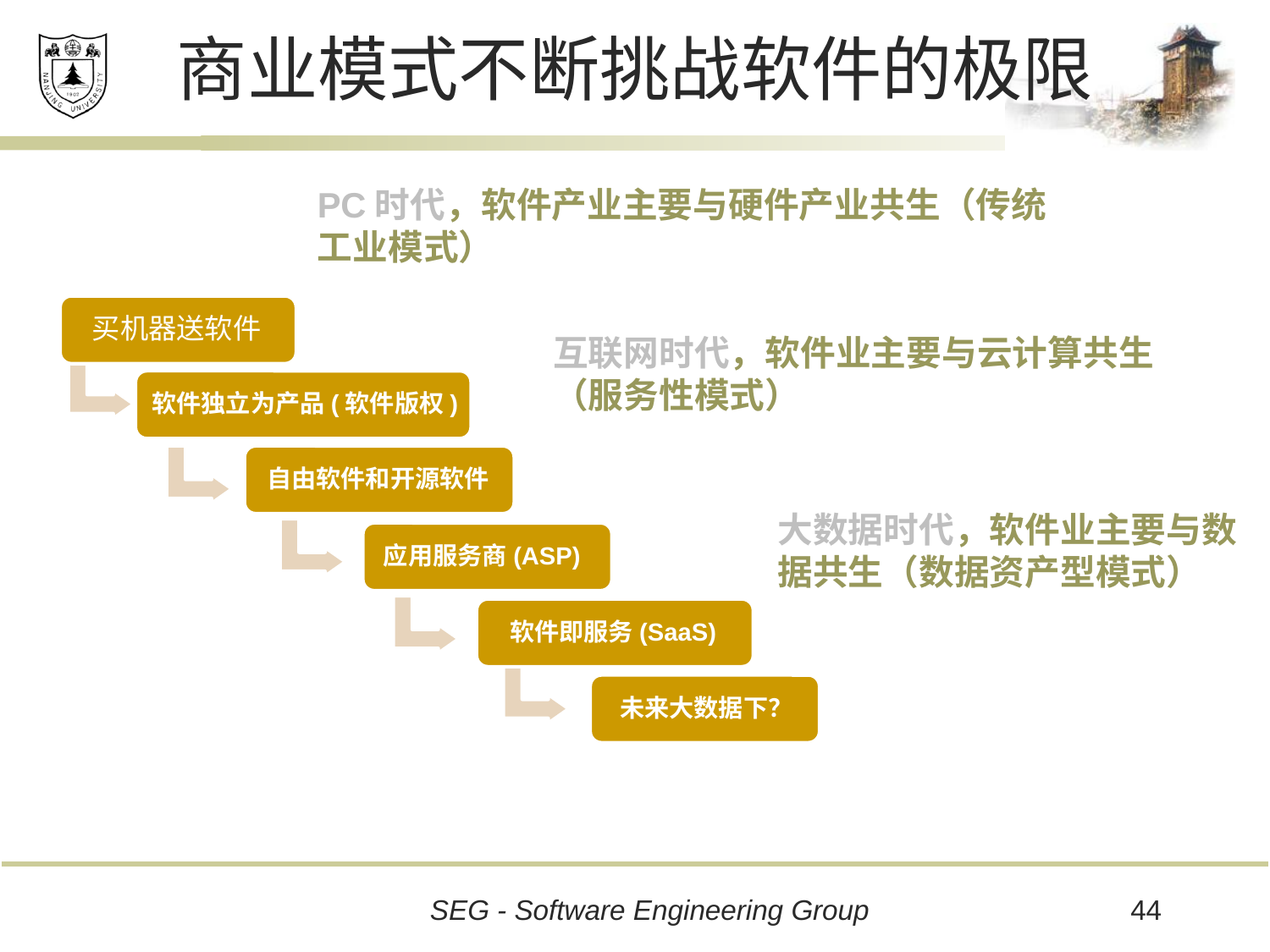

# 商业模式不断挑战软件的极限
PC时代，软件产业主要与硬件产业共生（传统工业模式）
买机器送软件
软件独立为产品(软件版权)
自由软件和开源软件
应用服务商(ASP)
软件即服务(SaaS)
未来大数据下？
互联网时代，软件业主要与云计算共生（服务性模式）
大数据时代，软件业主要与数据共生（数据资产型模式）
44
SEG - Software Engineering Group